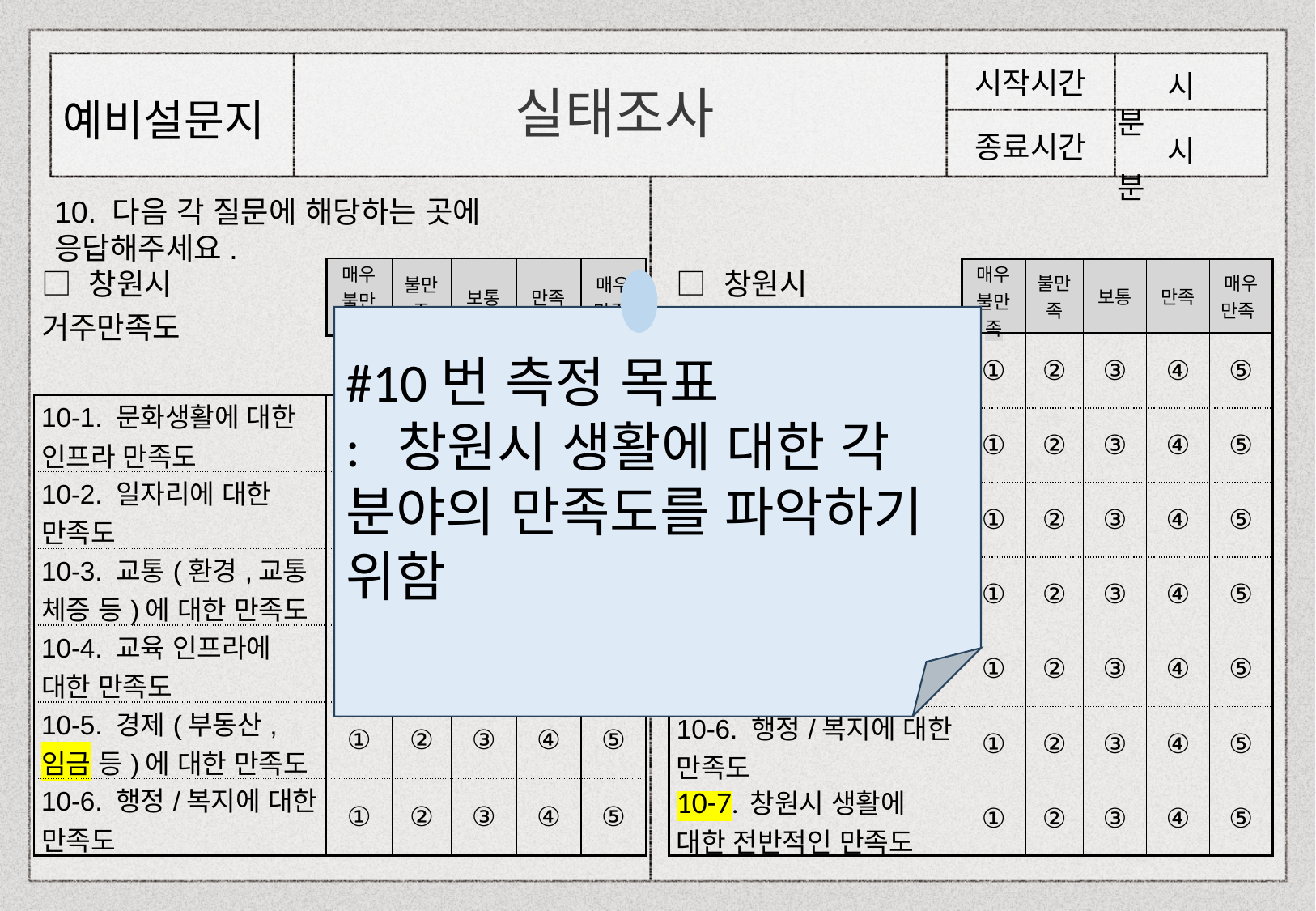

시작시간
     시       분
종료시간
     시       분
실태조사
예비설문지

10. 다음 각 질문에 해당하는 곳에 응답해주세요.

| □ 창원시 거주만족도 | 매우 불만족 | 불만족 | 보통 | 만족 | 매우 만족 |
| --- | --- | --- | --- | --- | --- |
|  |  |  |  |  |  |
| 10-1. 문화생활에 대한 인프라 만족도 | ① | ② | ③ | ④ | ⑤ |
| 10-2. 일자리에 대한 만족도 | ① | ② | ③ | ④ | ⑤ |
| 10-3. 교통(환경,교통 체증 등)에 대한 만족도 | ① | ② | ③ | ④ | ⑤ |
| 10-4. 교육 인프라에 대한 만족도 | ① | ② | ③ | ④ | ⑤ |
| 10-5. 경제(부동산,임금 등)에 대한 만족도 | ① | ② | ③ | ④ | ⑤ |
| 10-6. 행정/복지에 대한 만족도 | ① | ② | ③ | ④ | ⑤ |
| □ 창원시 거주만족도 | 매우 불만족 | 불만족 | 보통 | 만족 | 매우 만족 |
| --- | --- | --- | --- | --- | --- |
| 10-1. 문화생활에 대한 인프라 만족도 | ① | ② | ③ | ④ | ⑤ |
| 10-2. 일자리에 대한 만족도 | ① | ② | ③ | ④ | ⑤ |
| 10-3. 교통(환경,교통 체증 등)에 대한 만족도 | ① | ② | ③ | ④ | ⑤ |
| 10-4. 교육 인프라에 대한 만족도 | ① | ② | ③ | ④ | ⑤ |
| 10-5. 경제(부동산 등)에 대한 만족도 | ① | ② | ③ | ④ | ⑤ |
| 10-6. 행정/복지에 대한 만족도 | ① | ② | ③ | ④ | ⑤ |
| 10-7. 창원시 생활에 대한 전반적인 만족도 | ① | ② | ③ | ④ | ⑤ |

#10번 측정 목표
:  창원시 생활에 대한 각 분야의 만족도를 파악하기 위함